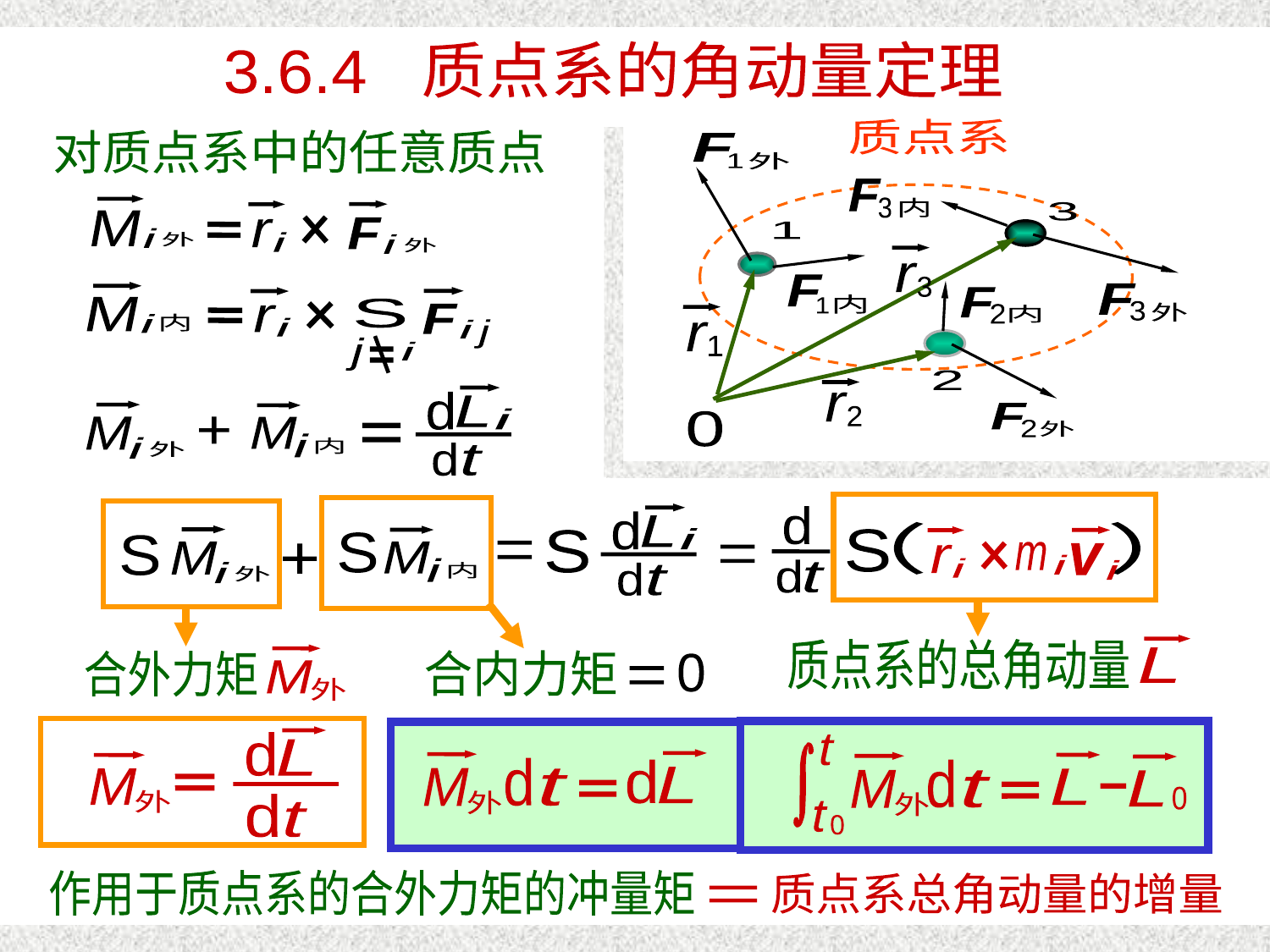

质点系的角动量原理
质点的角动量守恒定律
3.6.4   质点系的角动量定理
质点系
F
外
1

F
3
内

3

1

F
内
1

F
3
外
F
2
内

2
F
2
外
0

r
3

r
1

r
2

对质点系中的任意质点

M

F

r

i
外
i
i
外

M

F

Σ

r

内
i
i
j
i

j
i

d
L

i

M
+
M
i

i
内
外
d
t

合内力矩
0

M
外
合外力矩
d

d
L
（       ）
i
Σ

Σ

v

Σ

Σ

M
M
m

+
r

i
i
i
d
i
i
内
t
d
t
外

L
质点系的总角动量

t

t
0

M
外

d
L
t
L

0

d
L

M
外
d
t

d
L

d
t

M
外

作用于质点系的合外力矩的冲量矩
质点系总角动量的增量
=